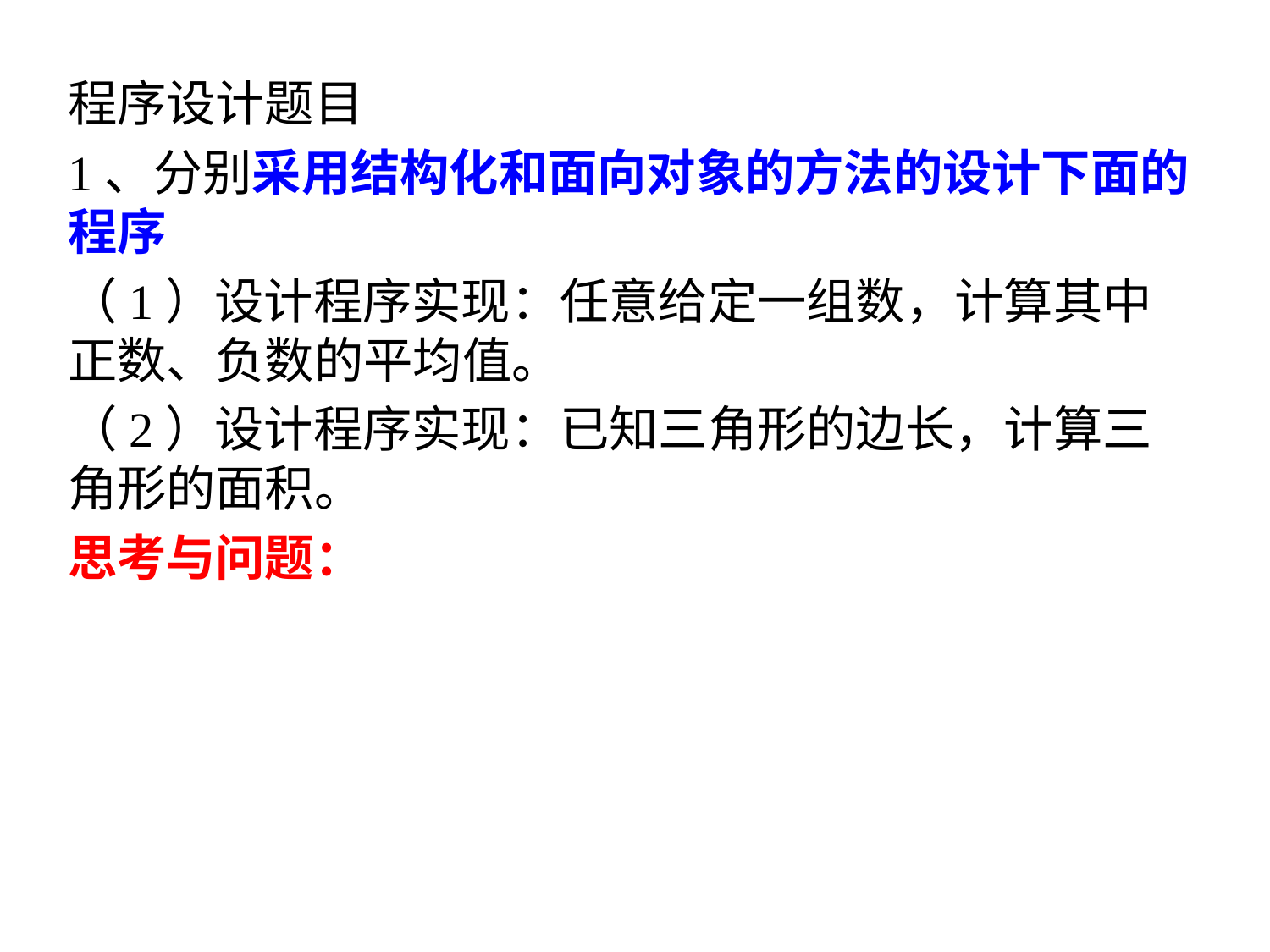

程序设计题目
1、分别采用结构化和面向对象的方法的设计下面的程序
（1）设计程序实现：任意给定一组数，计算其中正数、负数的平均值。
（2）设计程序实现：已知三角形的边长，计算三角形的面积。
思考与问题：